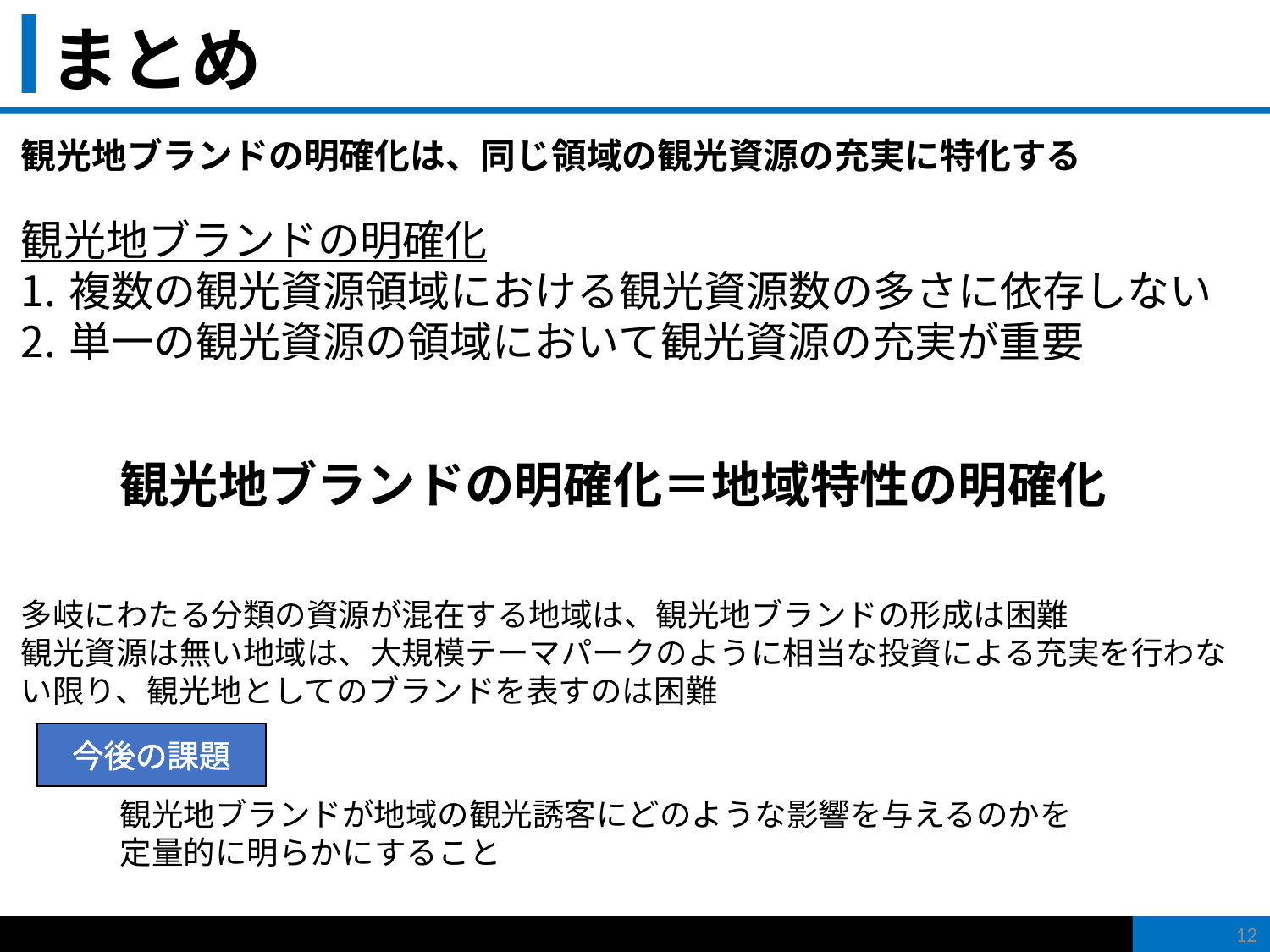

# まとめ
観光地ブランドの明確化は、同じ領域の観光資源の充実に特化する

観光地ブランドの明確化
複数の観光資源領域における観光資源数の多さに依存しない
単一の観光資源の領域において観光資源の充実が重要

多岐にわたる分類の資源が混在する地域は、観光地ブランドの形成は困難
観光資源は無い地域は、大規模テーマパークのように相当な投資による充実を行わない限り、観光地としてのブランドを表すのは困難

観光地ブランドの明確化＝地域特性の明確化
今後の課題
観光地ブランドが地域の観光誘客にどのような影響を与えるのかを定量的に明らかにすること
12